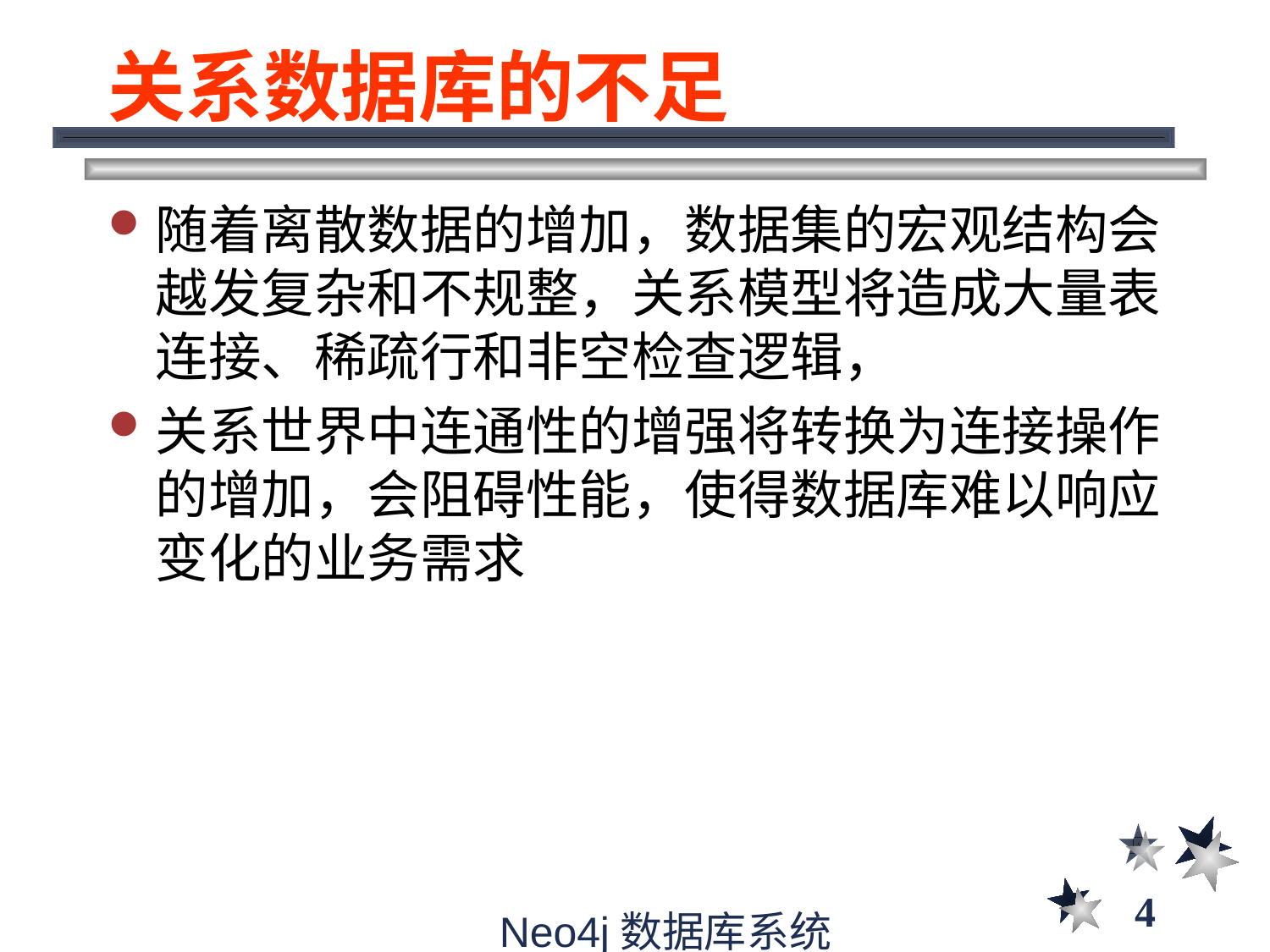

# 关系数据库的不足
随着离散数据的增加，数据集的宏观结构会越发复杂和不规整，关系模型将造成大量表连接、稀疏行和非空检查逻辑，
关系世界中连通性的增强将转换为连接操作的增加，会阻碍性能，使得数据库难以响应变化的业务需求

4
Neo4j数据库系统